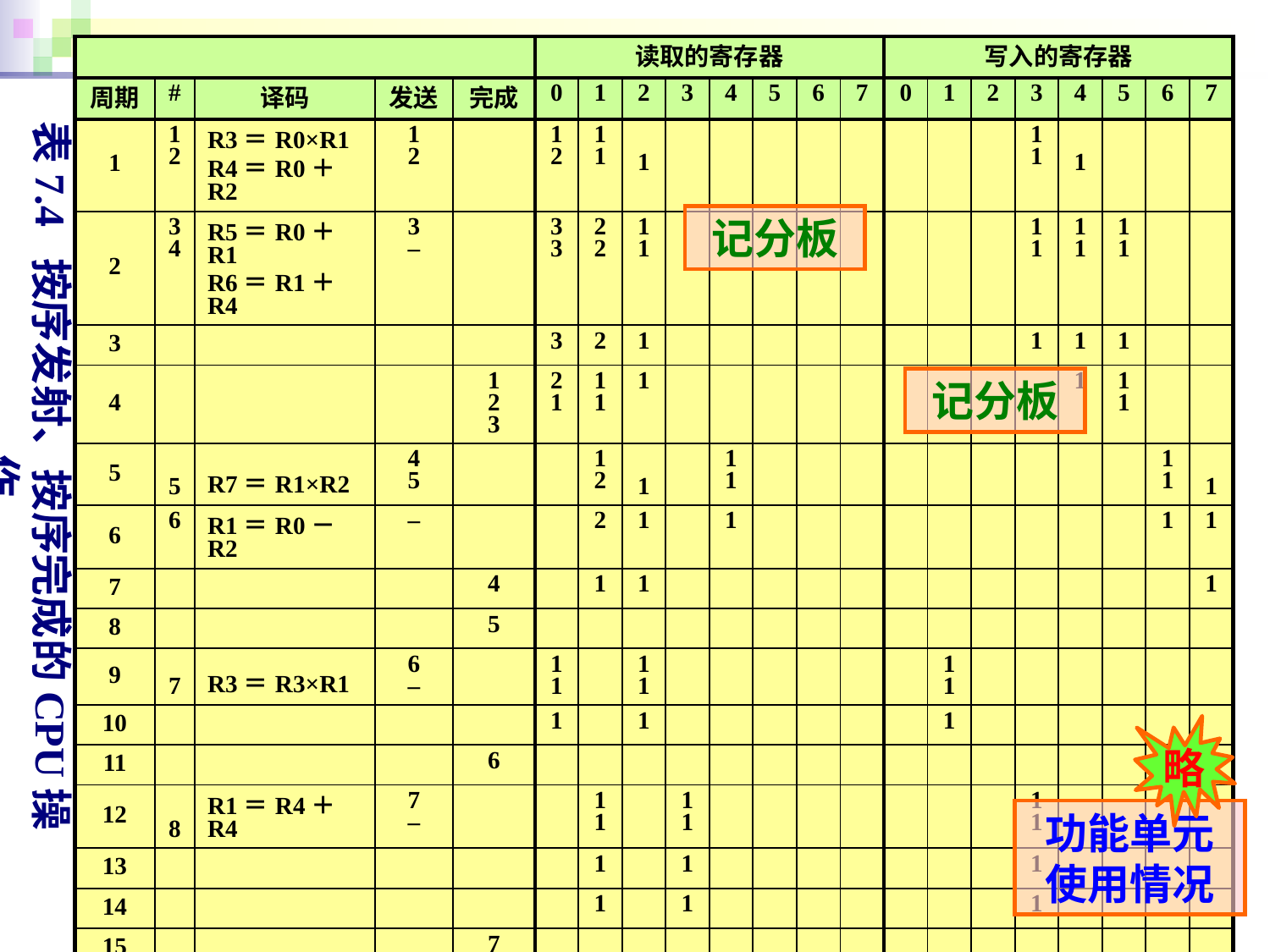

|  |  |  |  |  | 读取的寄存器 |  |  |  |  |  |  |  | 写入的寄存器 |  |  |  |  |  |  |  |
| --- | --- | --- | --- | --- | --- | --- | --- | --- | --- | --- | --- | --- | --- | --- | --- | --- | --- | --- | --- | --- |
| 周期 | # | 译码 | 发送 | 完成 | 0 | 1 | 2 | 3 | 4 | 5 | 6 | 7 | 0 | 1 | 2 | 3 | 4 | 5 | 6 | 7 |
| 1 | 1 2 | R3＝R0×R1 R4＝R0＋R2 | 1 2 |  | 1 2 | 1 1 | 1 |  |  |  |  |  |  |  |  | 1 1 | 1 |  |  |  |
| 2 | 3 4 | R5＝R0＋R1 R6＝R1＋R4 | 3 – |  | 3 3 | 2 2 | 1 1 |  |  |  |  |  |  |  |  | 1 1 | 1 1 | 1 1 |  |  |
| 3 |  |  |  |  | 3 | 2 | 1 |  |  |  |  |  |  |  |  | 1 | 1 | 1 |  |  |
| 4 |  |  |  | 1 2 3 | 2 1 | 1 1 | 1 |  |  |  |  |  |  |  |  |  | 1 | 1 1 |  |  |
| 5 | 5 | R7＝R1×R2 | 4 5 |  |  | 1 2 | 1 |  | 1 1 |  |  |  |  |  |  |  |  |  | 1 1 | 1 |
| 6 | 6 | R1＝R0－R2 | – |  |  | 2 | 1 |  | 1 |  |  |  |  |  |  |  |  |  | 1 | 1 |
| 7 |  |  |  | 4 |  | 1 | 1 |  |  |  |  |  |  |  |  |  |  |  |  | 1 |
| 8 |  |  |  | 5 |  |  |  |  |  |  |  |  |  |  |  |  |  |  |  |  |
| 9 | 7 | R3＝R3×R1 | 6 – |  | 1 1 |  | 1 1 |  |  |  |  |  |  | 1 1 |  |  |  |  |  |  |
| 10 |  |  |  |  | 1 |  | 1 |  |  |  |  |  |  | 1 |  |  |  |  |  |  |
| 11 |  |  |  | 6 |  |  |  |  |  |  |  |  |  |  |  |  |  |  |  |  |
| 12 | 8 | R1＝R4＋R4 | 7 – |  |  | 1 1 |  | 1 1 |  |  |  |  |  |  |  | 1 1 |  |  |  |  |
| 13 |  |  |  |  |  | 1 |  | 1 |  |  |  |  |  |  |  | 1 |  |  |  |  |
| 14 |  |  |  |  |  | 1 |  | 1 |  |  |  |  |  |  |  | 1 |  |  |  |  |
| 15 |  |  |  | 7 |  |  |  |  |  |  |  |  |  |  |  |  |  |  |  |  |
| 16 |  |  | 8 |  |  |  |  |  | 2 |  |  |  |  | 1 |  |  |  |  |  |  |
| 17 |  |  |  |  |  |  |  |  | 2 |  |  |  |  | 1 |  |  |  |  |  |  |
| 18 |  |  |  | 8 |  |  |  |  |  |  |  |  |  |  |  |  |  |  |  |  |
表7.4  按序发射、按序完成的CPU操作
记分板
记分板
略
功能单元使用情况
57